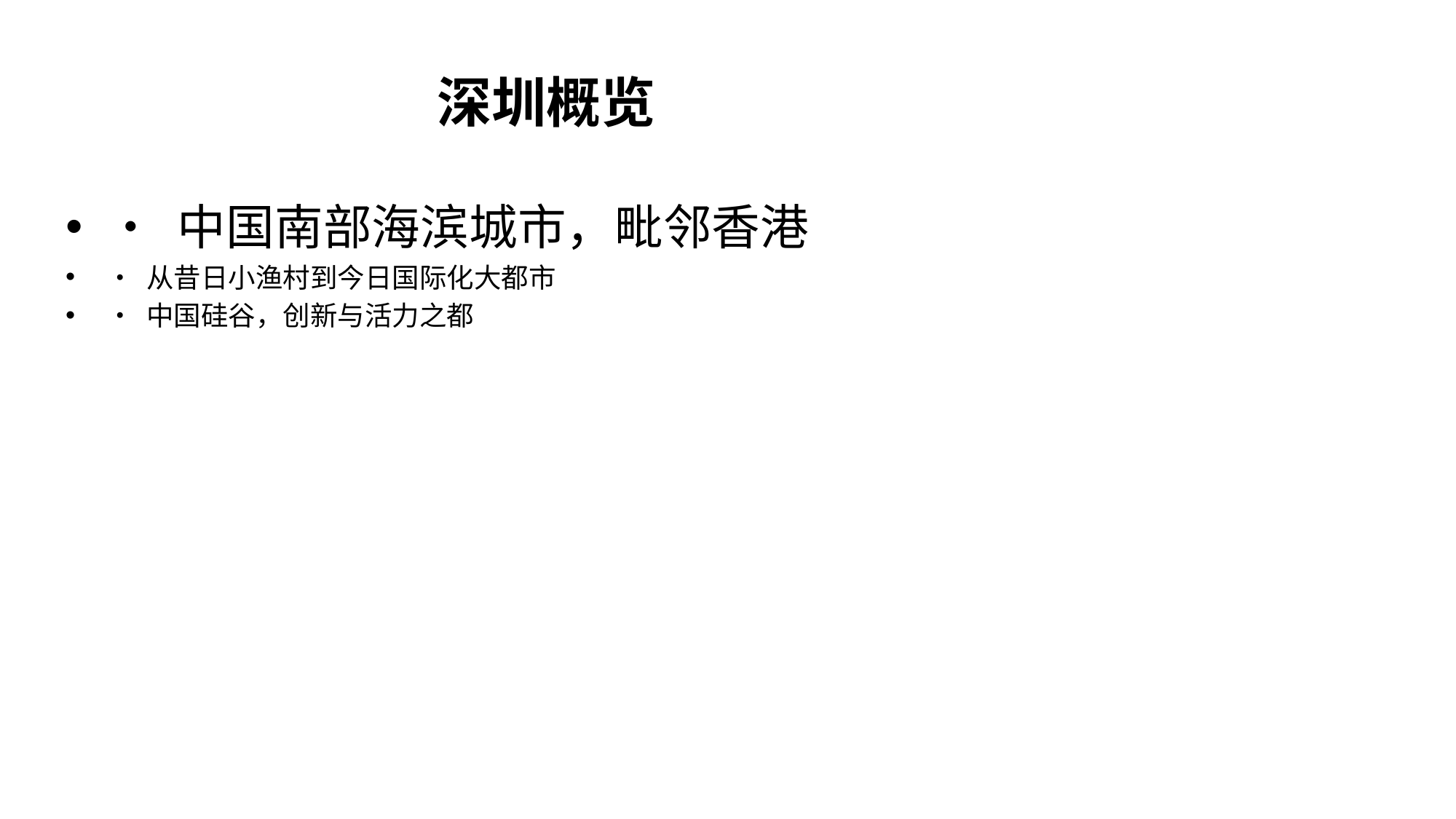

# 深圳概览
• 中国南部海滨城市，毗邻香港
• 从昔日小渔村到今日国际化大都市
• 中国硅谷，创新与活力之都